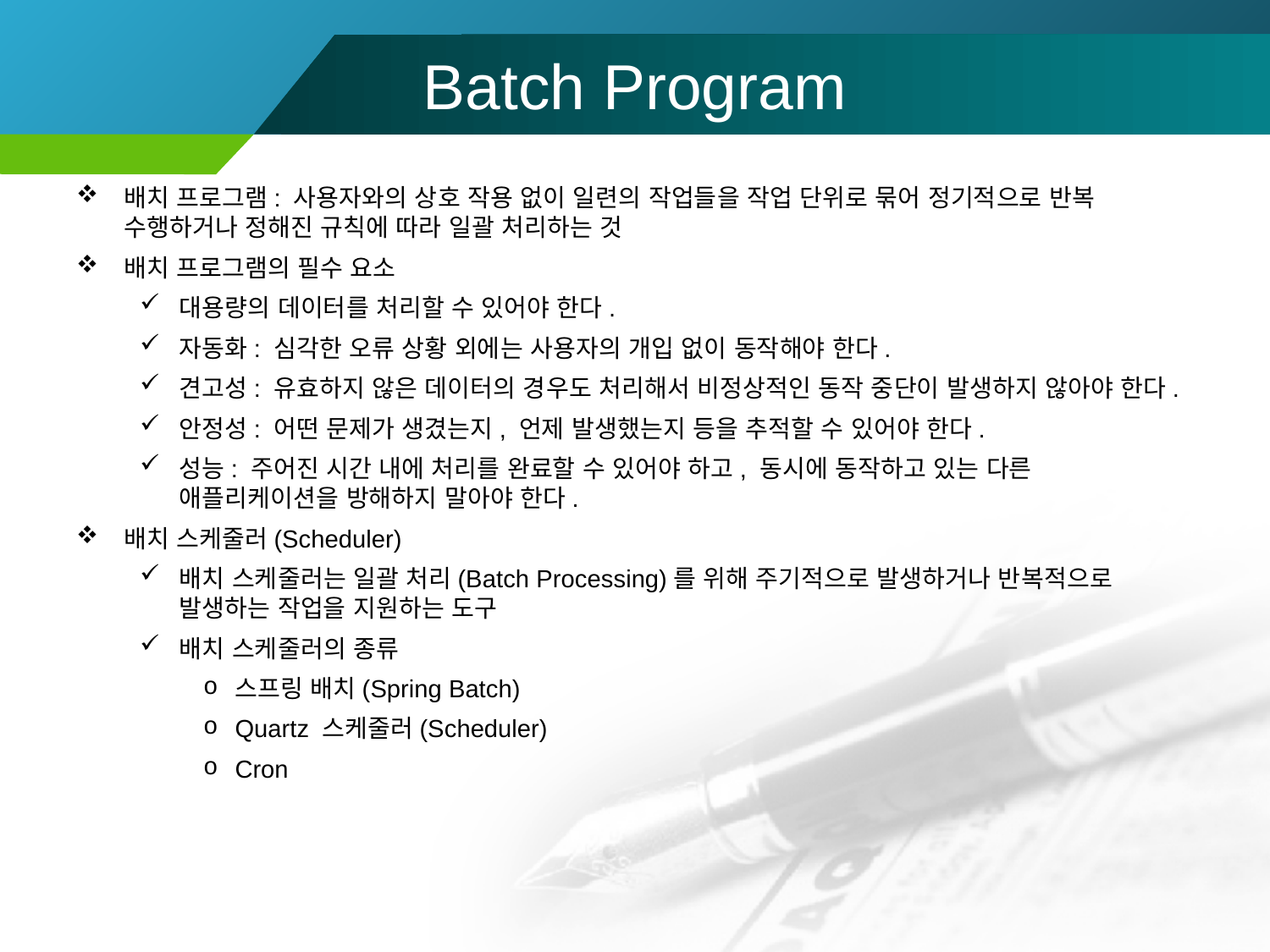

# Batch Program
배치 프로그램: 사용자와의 상호 작용 없이 일련의 작업들을 작업 단위로 묶어 정기적으로 반복 수행하거나 정해진 규칙에 따라 일괄 처리하는 것
배치 프로그램의 필수 요소
대용량의 데이터를 처리할 수 있어야 한다.
자동화: 심각한 오류 상황 외에는 사용자의 개입 없이 동작해야 한다.
견고성: 유효하지 않은 데이터의 경우도 처리해서 비정상적인 동작 중단이 발생하지 않아야 한다.
안정성: 어떤 문제가 생겼는지, 언제 발생했는지 등을 추적할 수 있어야 한다.
성능: 주어진 시간 내에 처리를 완료할 수 있어야 하고, 동시에 동작하고 있는 다른 애플리케이션을 방해하지 말아야 한다.
배치 스케줄러(Scheduler)
배치 스케줄러는 일괄 처리(Batch Processing)를 위해 주기적으로 발생하거나 반복적으로 발생하는 작업을 지원하는 도구
배치 스케줄러의 종류
스프링 배치(Spring Batch)
Quartz 스케줄러(Scheduler)
Cron